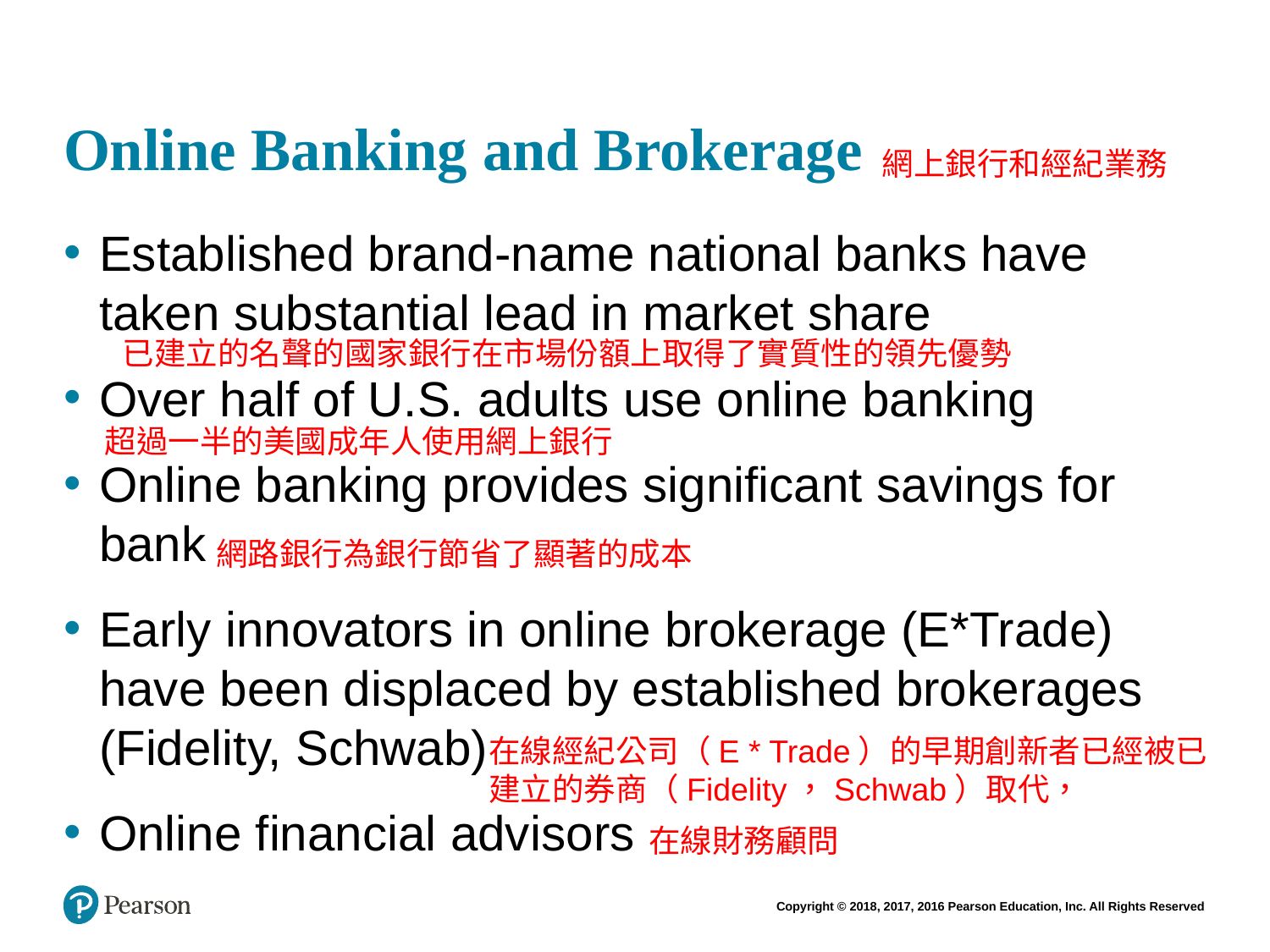

# Online Banking and Brokerage
網上銀行和經紀業務
Established brand-name national banks have taken substantial lead in market share
Over half of U.S. adults use online banking
Online banking provides significant savings for bank
Early innovators in online brokerage (E*Trade) have been displaced by established brokerages (Fidelity, Schwab)
Online financial advisors
已建立的名聲的國家銀行在市場份額上取得了實質性的領先優勢
超過一半的美國成年人使用網上銀行
網路銀行為銀行節省了顯著的成本
在線經紀公司（E * Trade）的早期創新者已經被已建立的券商（Fidelity，Schwab）取代，
在線財務顧問